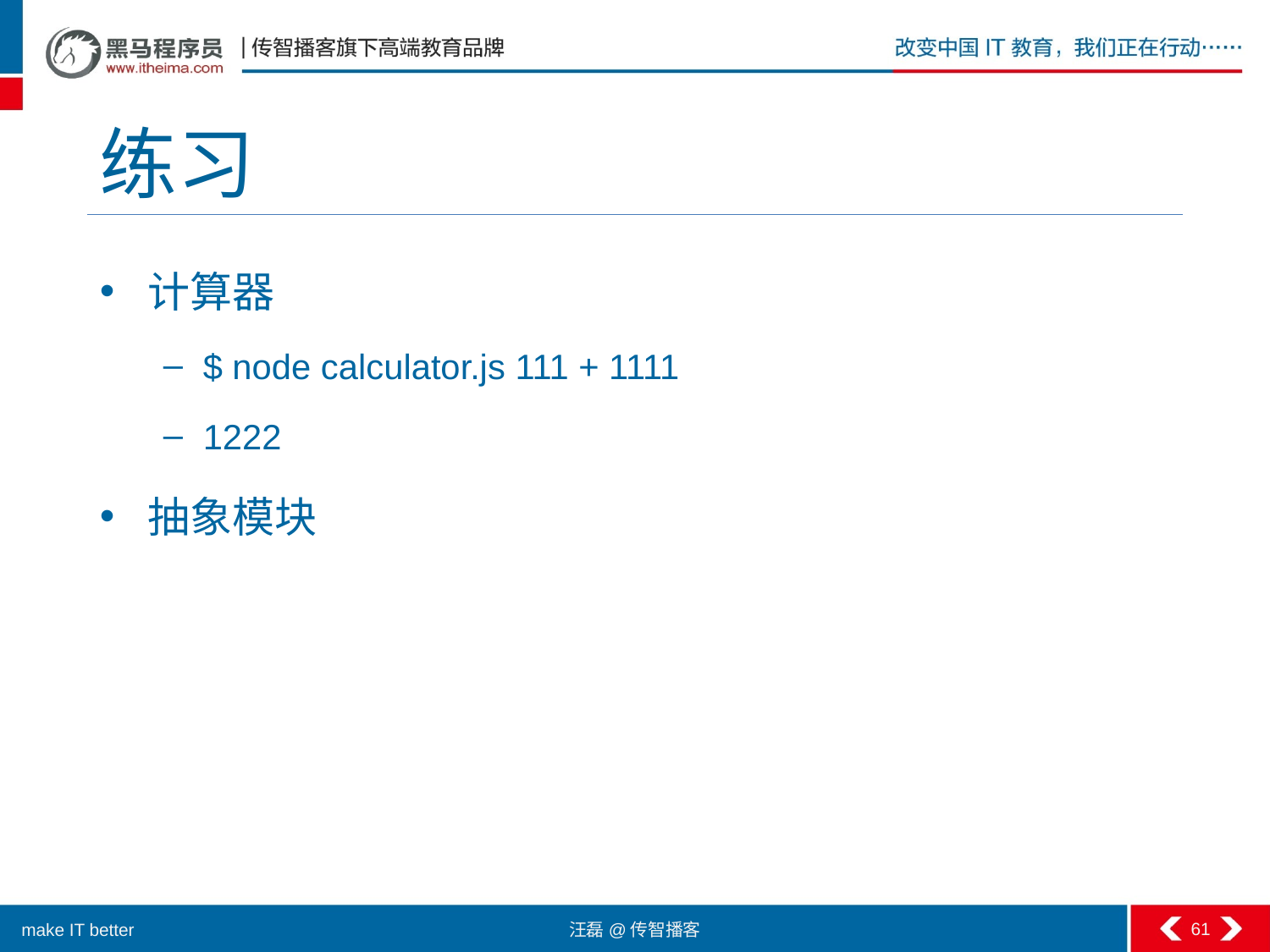

# 练习
计算器
$ node calculator.js 111 + 1111
1222
抽象模块
61
汪磊@传智播客
make IT better